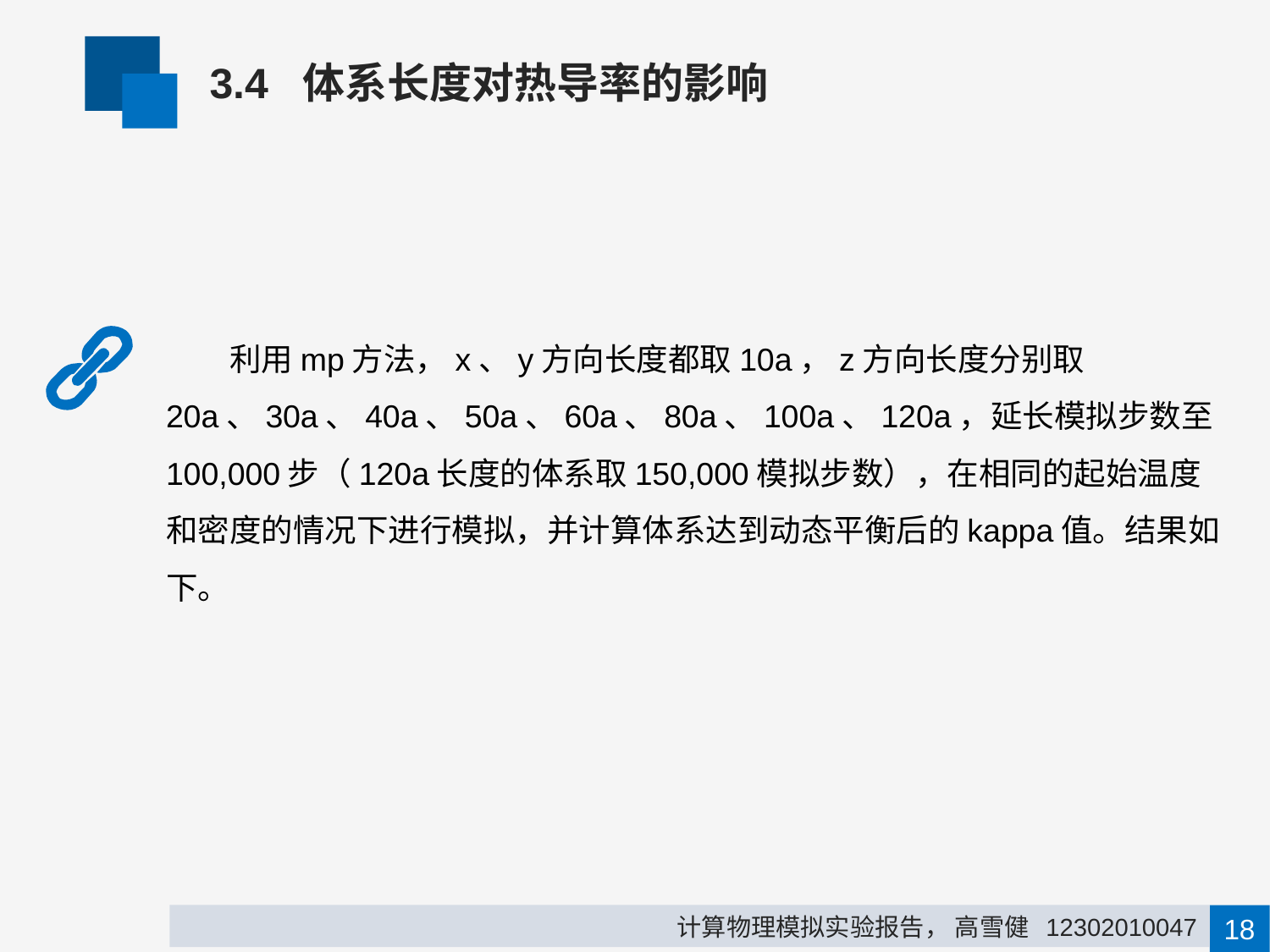

3.4  体系长度对热导率的影响
利用mp方法，x、y方向长度都取10a，z方向长度分别取20a、30a、40a、50a、60a、80a、100a、120a，延长模拟步数至100,000步（120a长度的体系取150,000模拟步数），在相同的起始温度和密度的情况下进行模拟，并计算体系达到动态平衡后的kappa值。结果如下。

计算物理模拟实验报告， 高雪健  12302010047
18